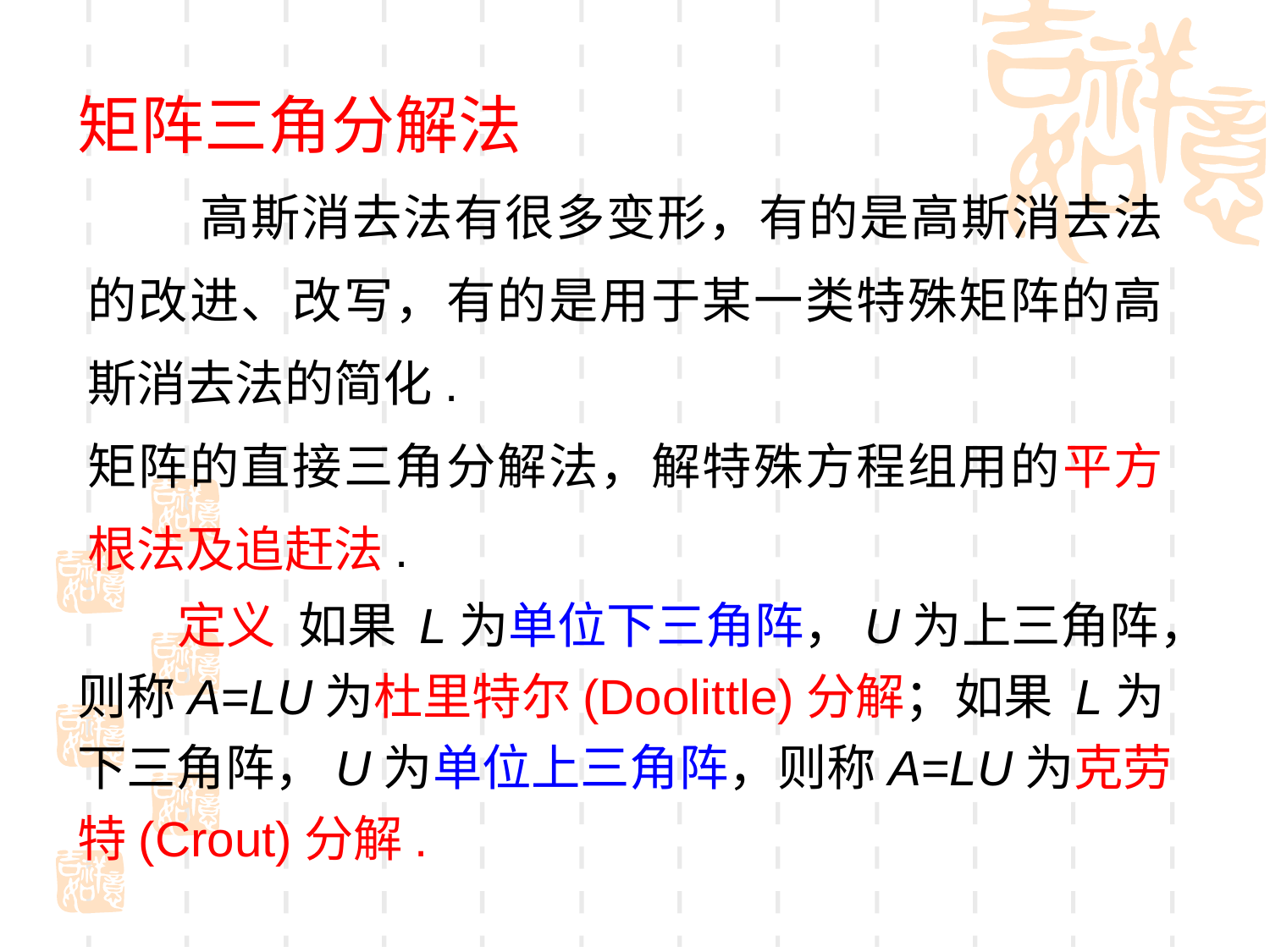

矩阵三角分解法
        高斯消去法有很多变形，有的是高斯消去法的改进、改写，有的是用于某一类特殊矩阵的高斯消去法的简化.
矩阵的直接三角分解法，解特殊方程组用的平方根法及追赶法.
        定义  如果 L为单位下三角阵，U为上三角阵，则称A=LU为杜里特尔(Doolittle)分解；如果 L为下三角阵，U为单位上三角阵，则称A=LU为克劳特(Crout)分解.